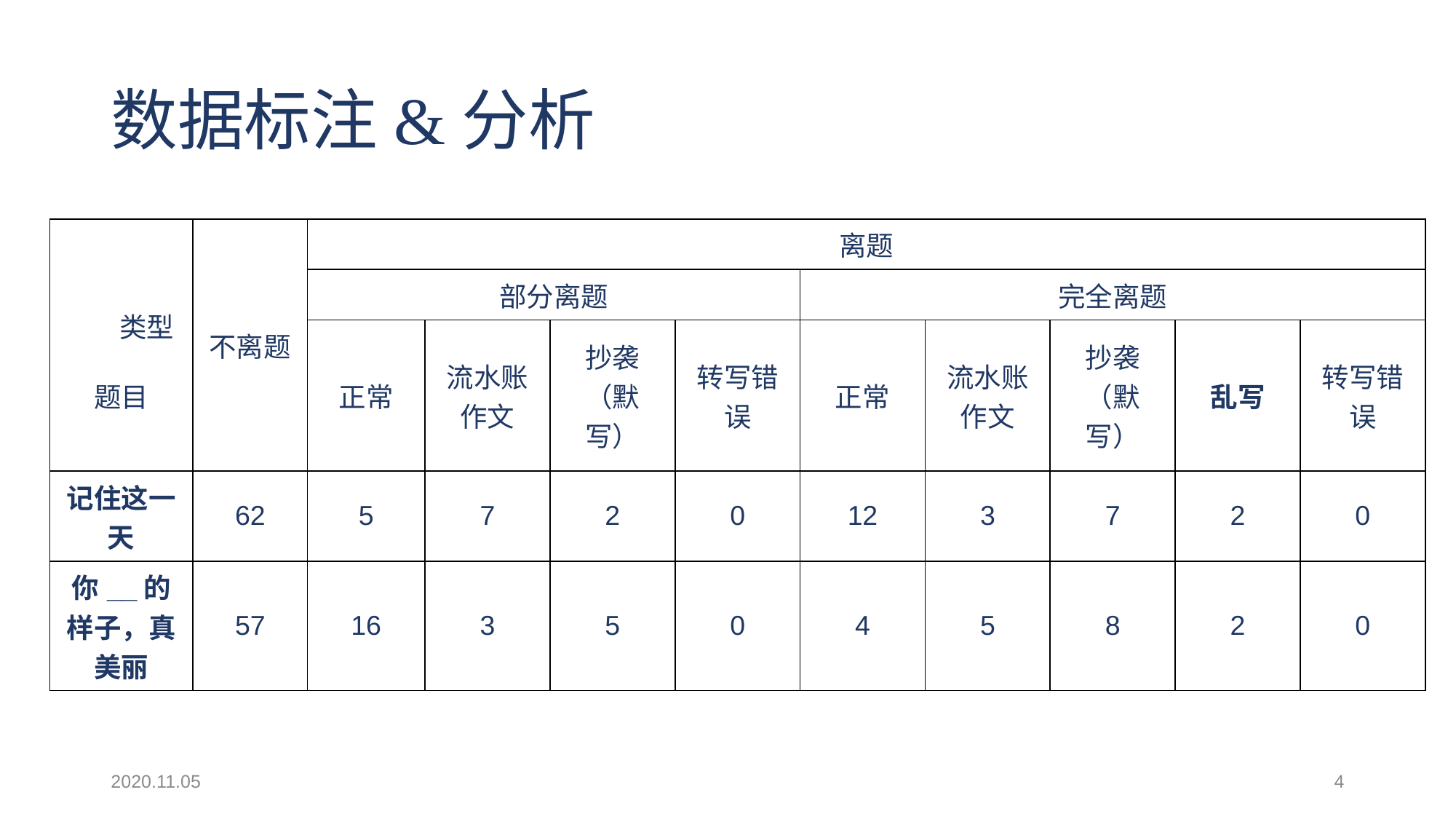

# 数据标注&分析
| 类型 题目 | 不离题 | 离题 |  |  |  |  |  |  |  |  |
| --- | --- | --- | --- | --- | --- | --- | --- | --- | --- | --- |
|  |  | 部分离题 |  |  |  | 完全离题 |  |  |  |  |
|  |  | 正常 | 流水账作文 | 抄袭（默写） | 转写错误 | 正常 | 流水账作文 | 抄袭（默写） | 乱写 | 转写错误 |
| 记住这一天 | 62 | 5 | 7 | 2 | 0 | 12 | 3 | 7 | 2 | 0 |
| 你\_\_的样子，真美丽 | 57 | 16 | 3 | 5 | 0 | 4 | 5 | 8 | 2 | 0 |
2020.11.05
4